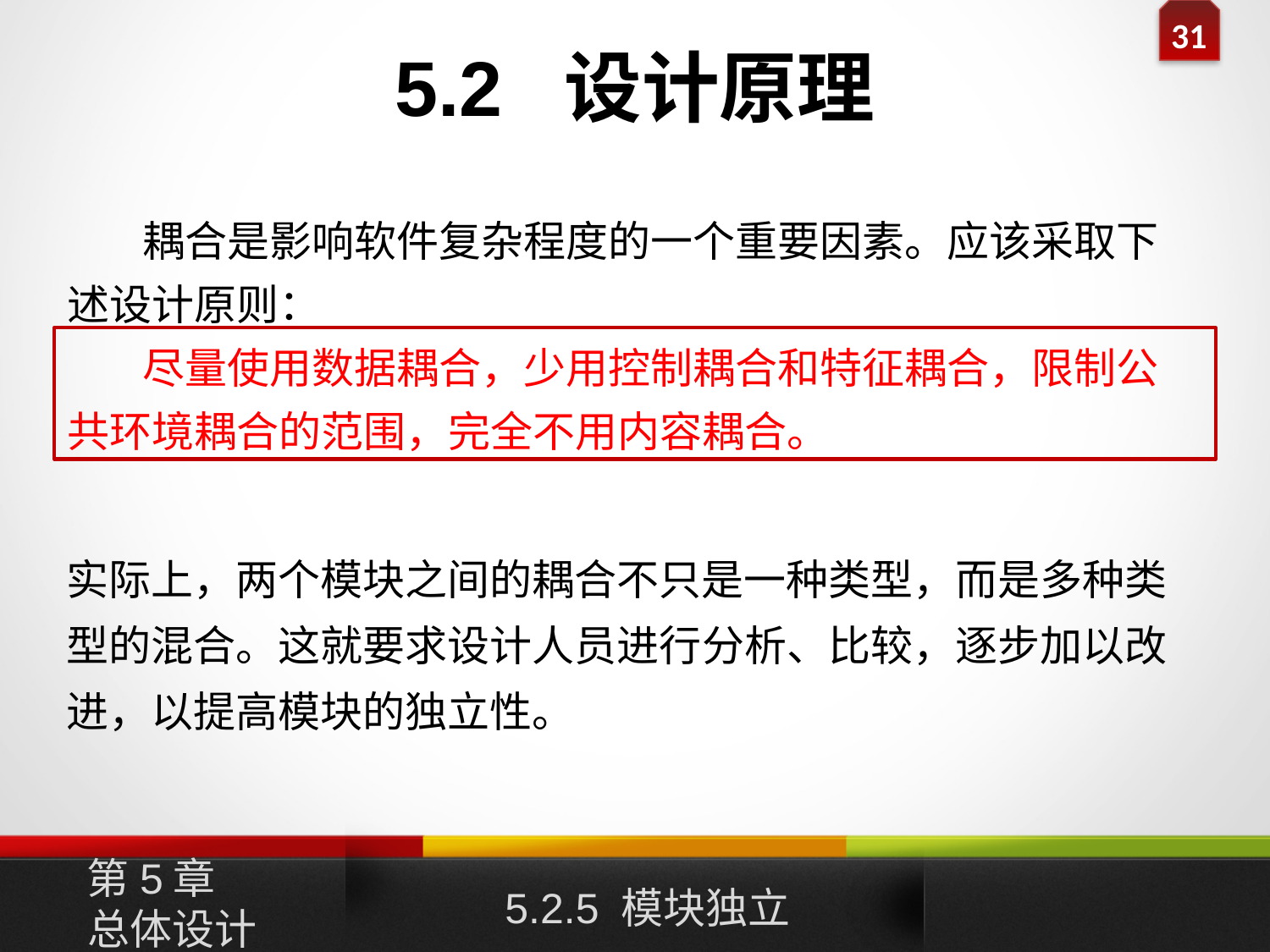

# 5.2  设计原理
耦合是影响软件复杂程度的一个重要因素。应该采取下述设计原则：
尽量使用数据耦合，少用控制耦合和特征耦合，限制公共环境耦合的范围，完全不用内容耦合。

实际上，两个模块之间的耦合不只是一种类型，而是多种类型的混合。这就要求设计人员进行分析、比较，逐步加以改进，以提高模块的独立性。
第5章
总体设计
5.2.5 模块独立